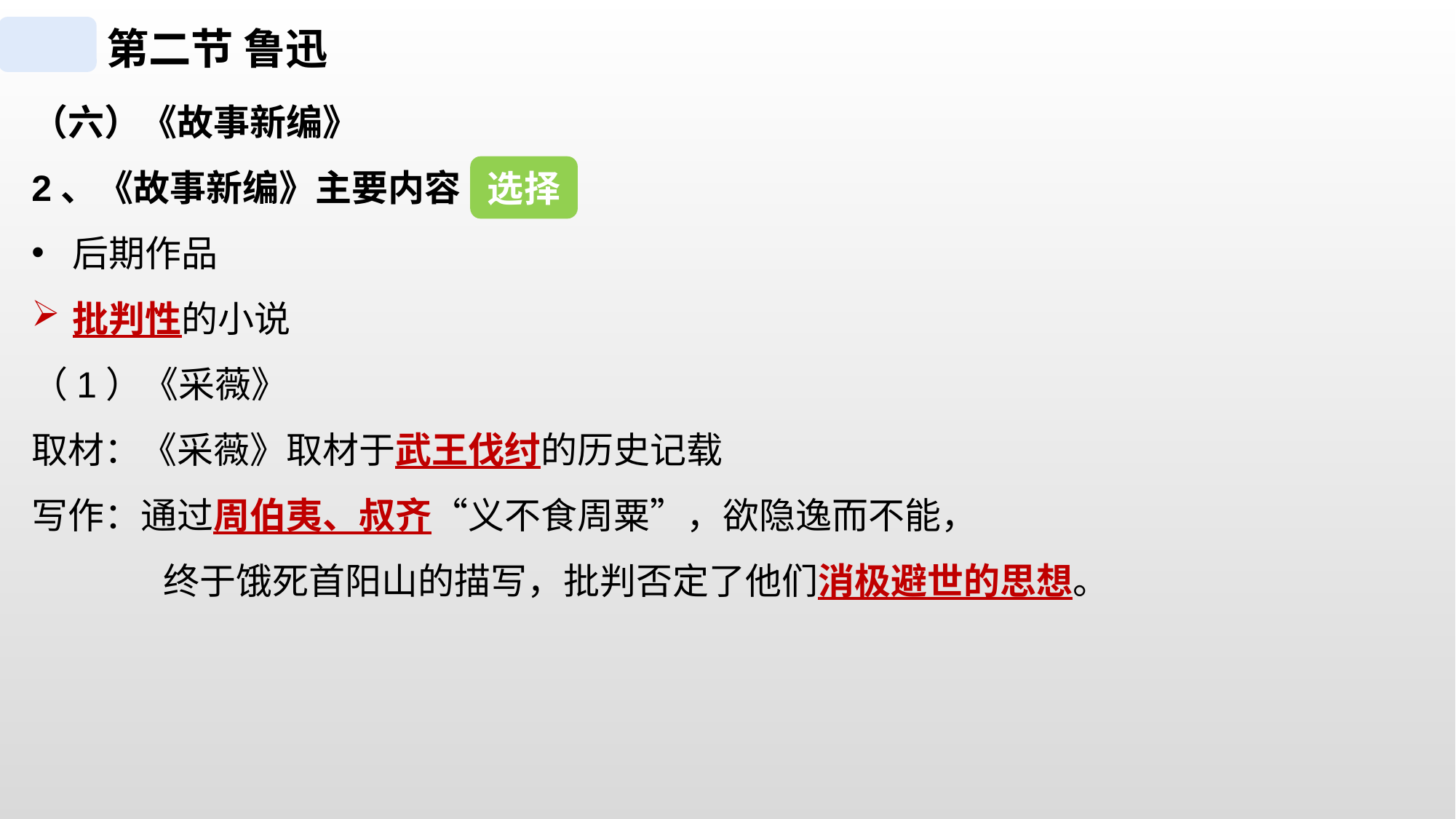

第二节 鲁迅
（六）《故事新编》
2、《故事新编》主要内容
后期作品
批判性的小说
（1）《采薇》
取材：《采薇》取材于武王伐纣的历史记载
写作：通过周伯夷、叔齐“义不食周粟”，欲隐逸而不能，
               终于饿死首阳山的描写，批判否定了他们消极避世的思想。
选择